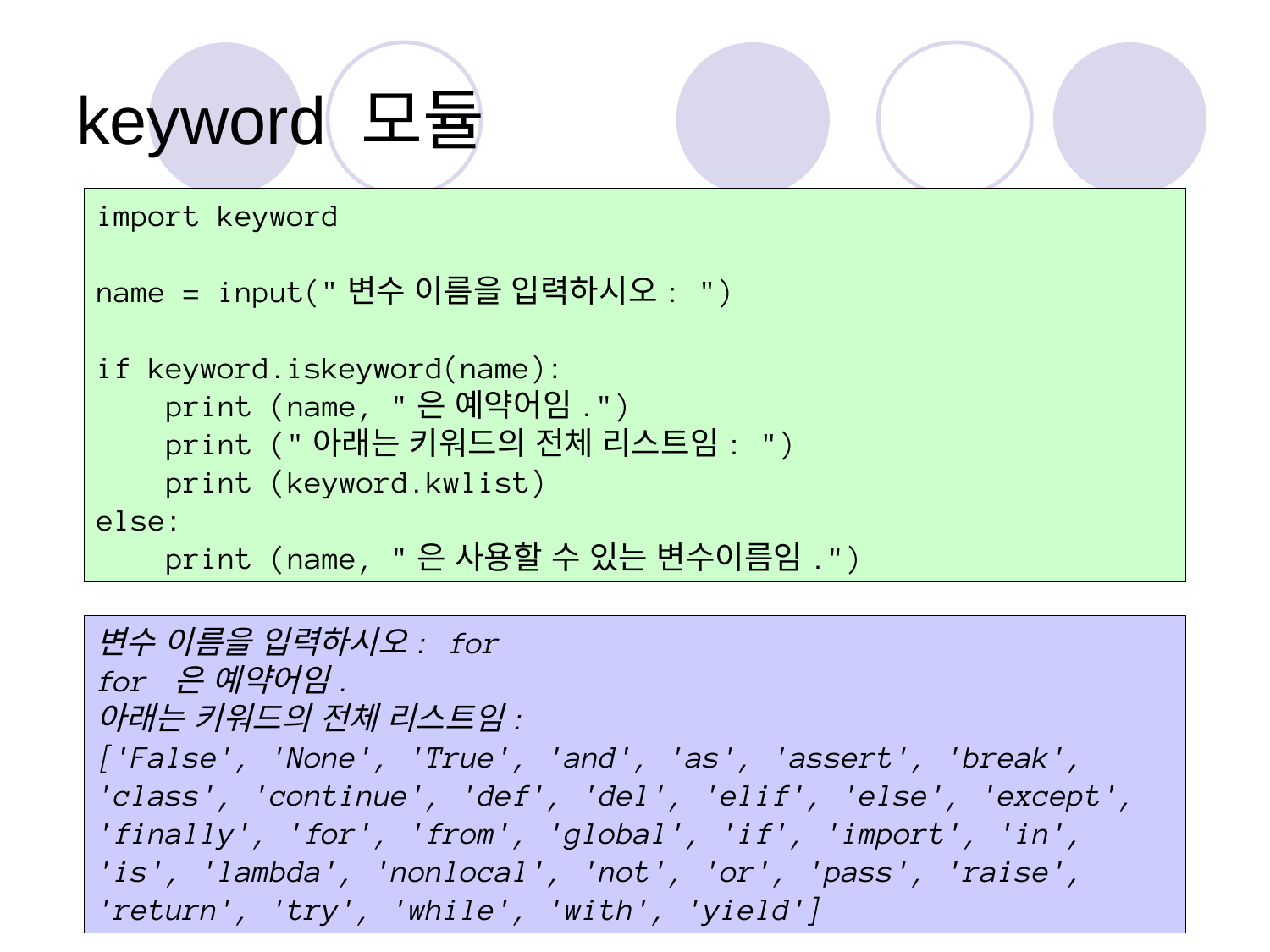

# keyword 모듈
import keyword

name = input("변수 이름을 입력하시오: ")

if keyword.iskeyword(name):
    print (name, "은 예약어임.")
    print ("아래는 키워드의 전체 리스트임: ")
    print (keyword.kwlist)
else:
    print (name, "은 사용할 수 있는 변수이름임.")
변수 이름을 입력하시오: for
for 은 예약어임.
아래는 키워드의 전체 리스트임:
['False', 'None', 'True', 'and', 'as', 'assert', 'break', 'class', 'continue', 'def', 'del', 'elif', 'else', 'except', 'finally', 'for', 'from', 'global', 'if', 'import', 'in', 'is', 'lambda', 'nonlocal', 'not', 'or', 'pass', 'raise', 'return', 'try', 'while', 'with', 'yield']